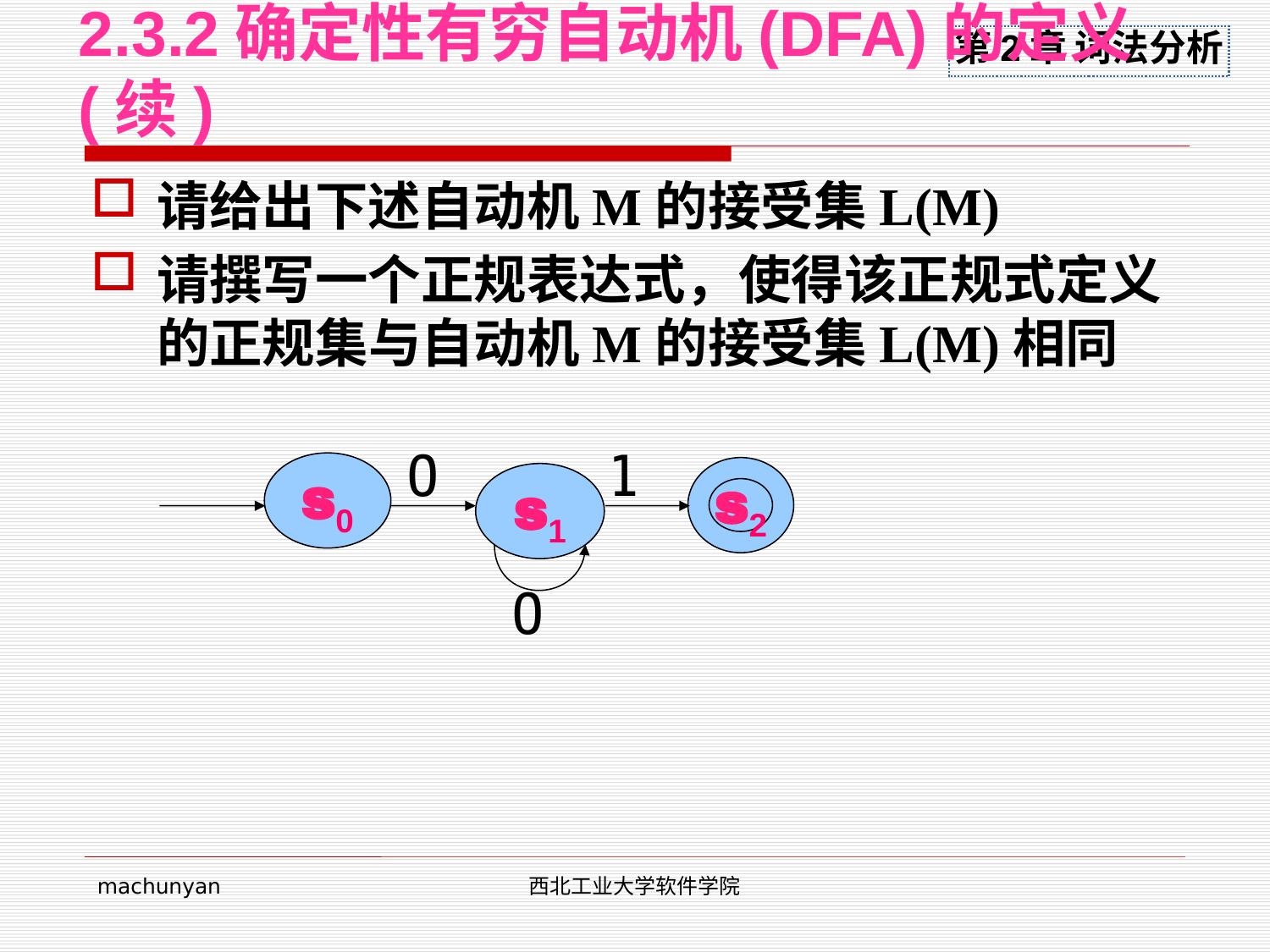

# 2.3.2确定性有穷自动机(DFA)的定义(续)
请给出下述自动机M的接受集L(M)
请撰写一个正规表达式，使得该正规式定义的正规集与自动机M的接受集L(M)相同
s0
0
1

s2
s1

0
machunyan

西北工业大学软件学院
58